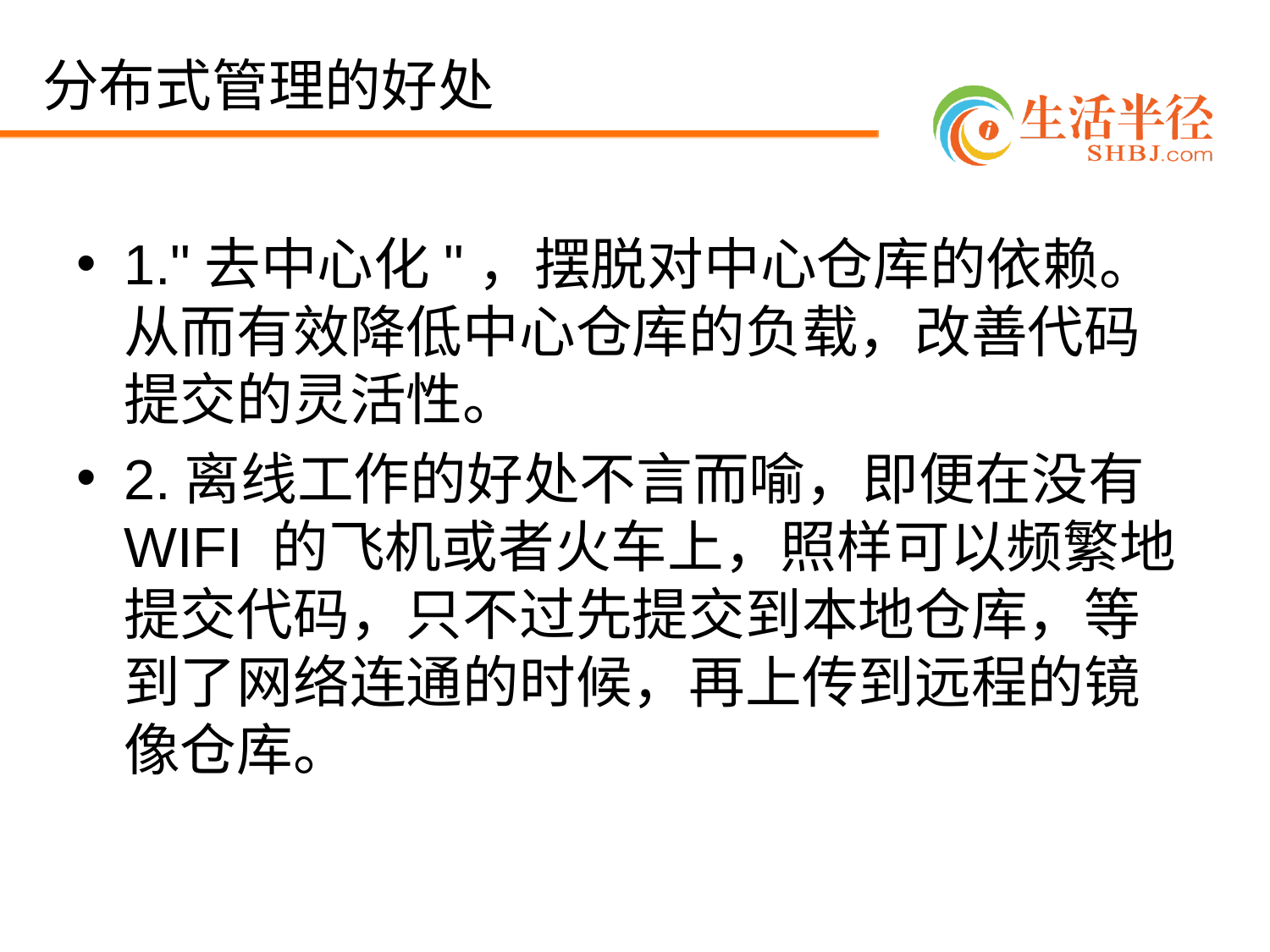

# 分布式管理的好处
1."去中心化"，摆脱对中心仓库的依赖。从而有效降低中心仓库的负载，改善代码提交的灵活性。
2.离线工作的好处不言而喻，即便在没有 WIFI 的飞机或者火车上，照样可以频繁地提交代码，只不过先提交到本地仓库，等到了网络连通的时候，再上传到远程的镜像仓库。